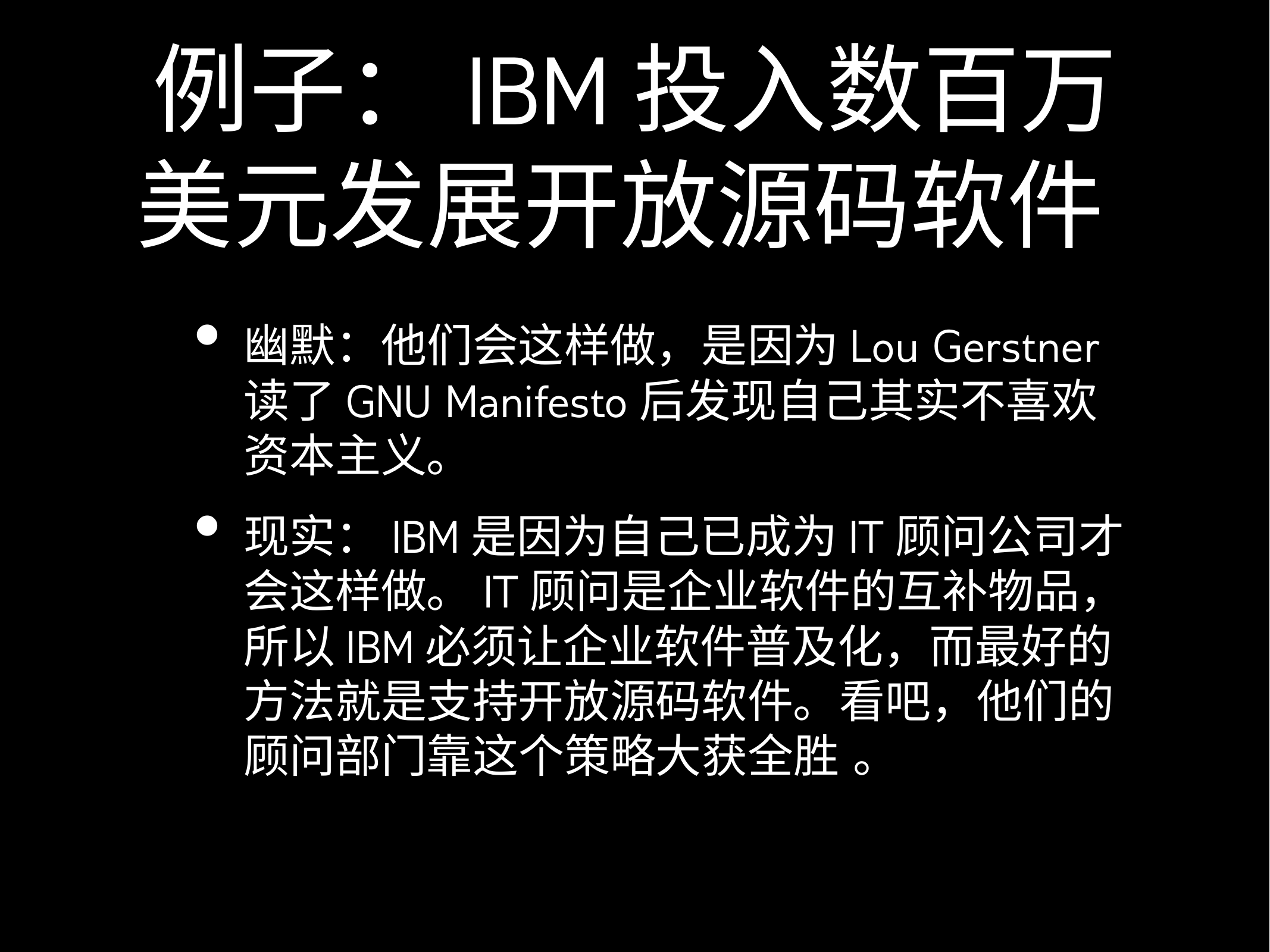

# 例子：IBM投入数百万美元发展开放源码软件
幽默：他们会这样做，是因为Lou Gerstner读了GNU Manifesto后发现自己其实不喜欢资本主义。
现实：IBM是因为自己已成为IT顾问公司才会这样做。IT顾问是企业软件的互补物品，所以IBM必须让企业软件普及化，而最好的方法就是支持开放源码软件。看吧，他们的顾问部门靠这个策略大获全胜 。